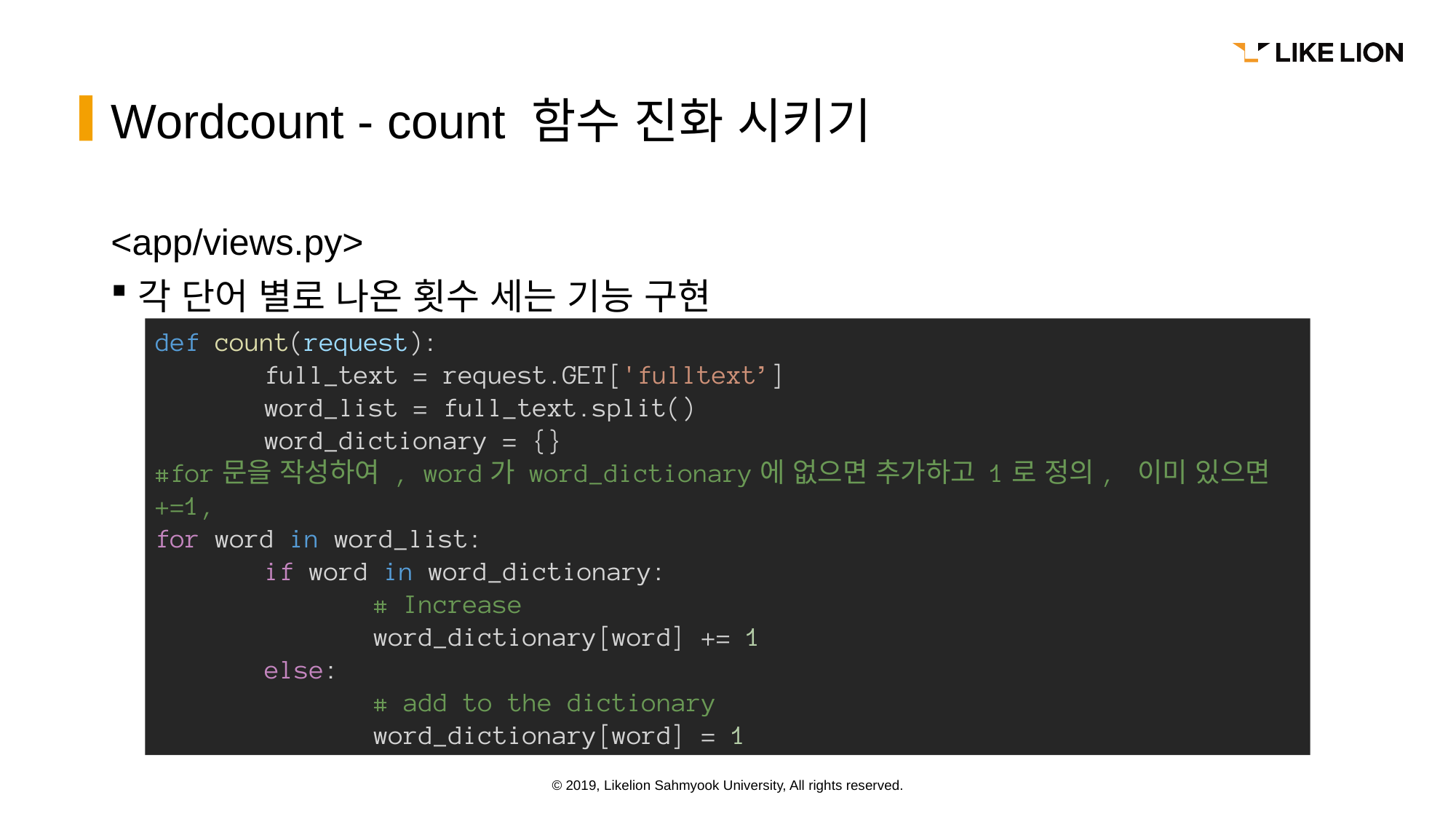

# Wordcount - count 함수 진화 시키기
<app/views.py>
각 단어 별로 나온 횟수 세는 기능 구현

def count(request):
	full_text = request.GET['fulltext’]
	word_list = full_text.split()
	word_dictionary = {}
#for문을 작성하여 , word가 word_dictionary에 없으면 추가하고 1로 정의, 이미 있으면 +=1,
for word in word_list:
	if word in word_dictionary:
		# Increase
		word_dictionary[word] += 1
	else:
		# add to the dictionary
		word_dictionary[word] = 1